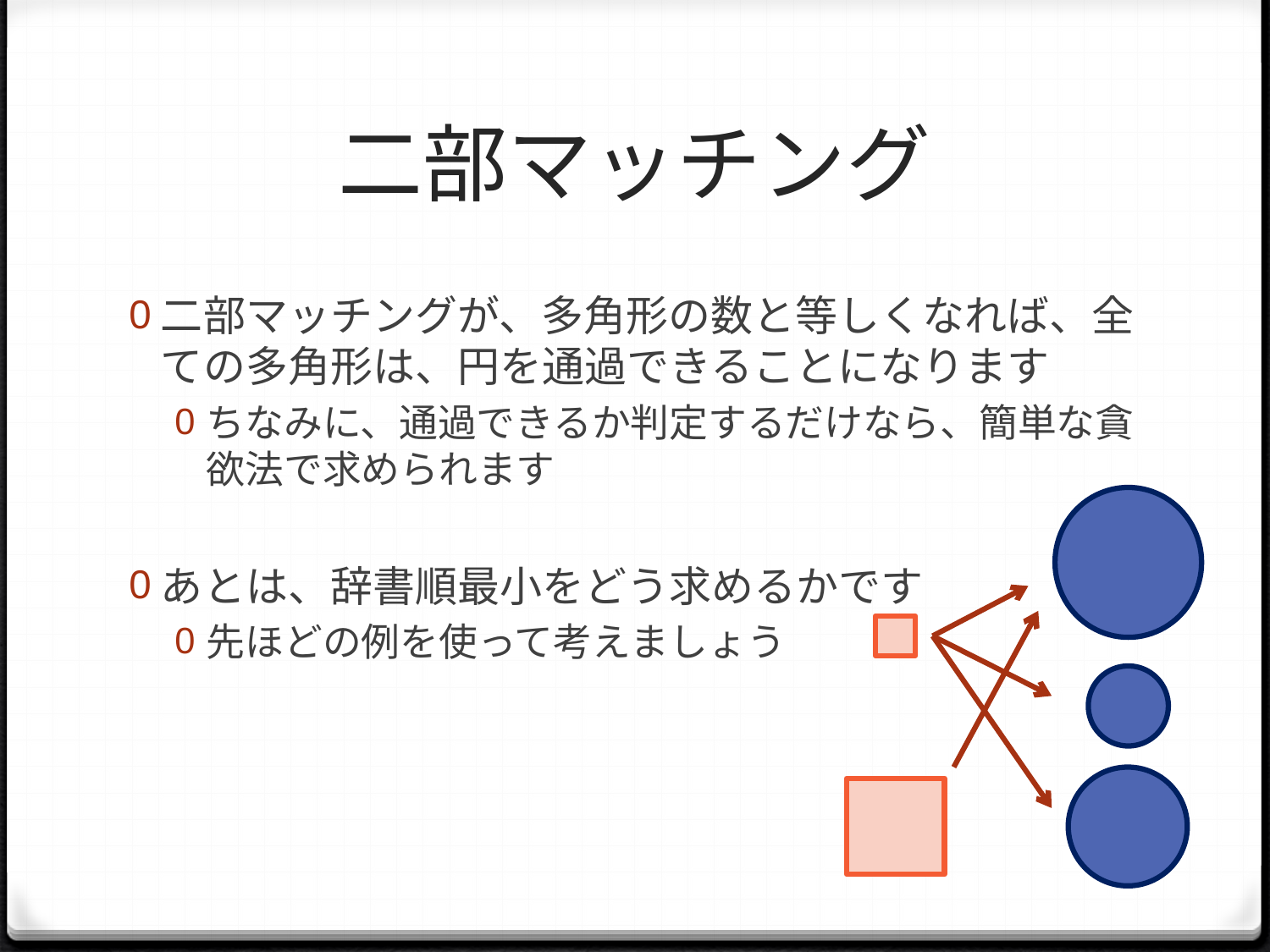

# 二部マッチング
二部マッチングが、多角形の数と等しくなれば、全ての多角形は、円を通過できることになります
ちなみに、通過できるか判定するだけなら、簡単な貪欲法で求められます

あとは、辞書順最小をどう求めるかです
先ほどの例を使って考えましょう